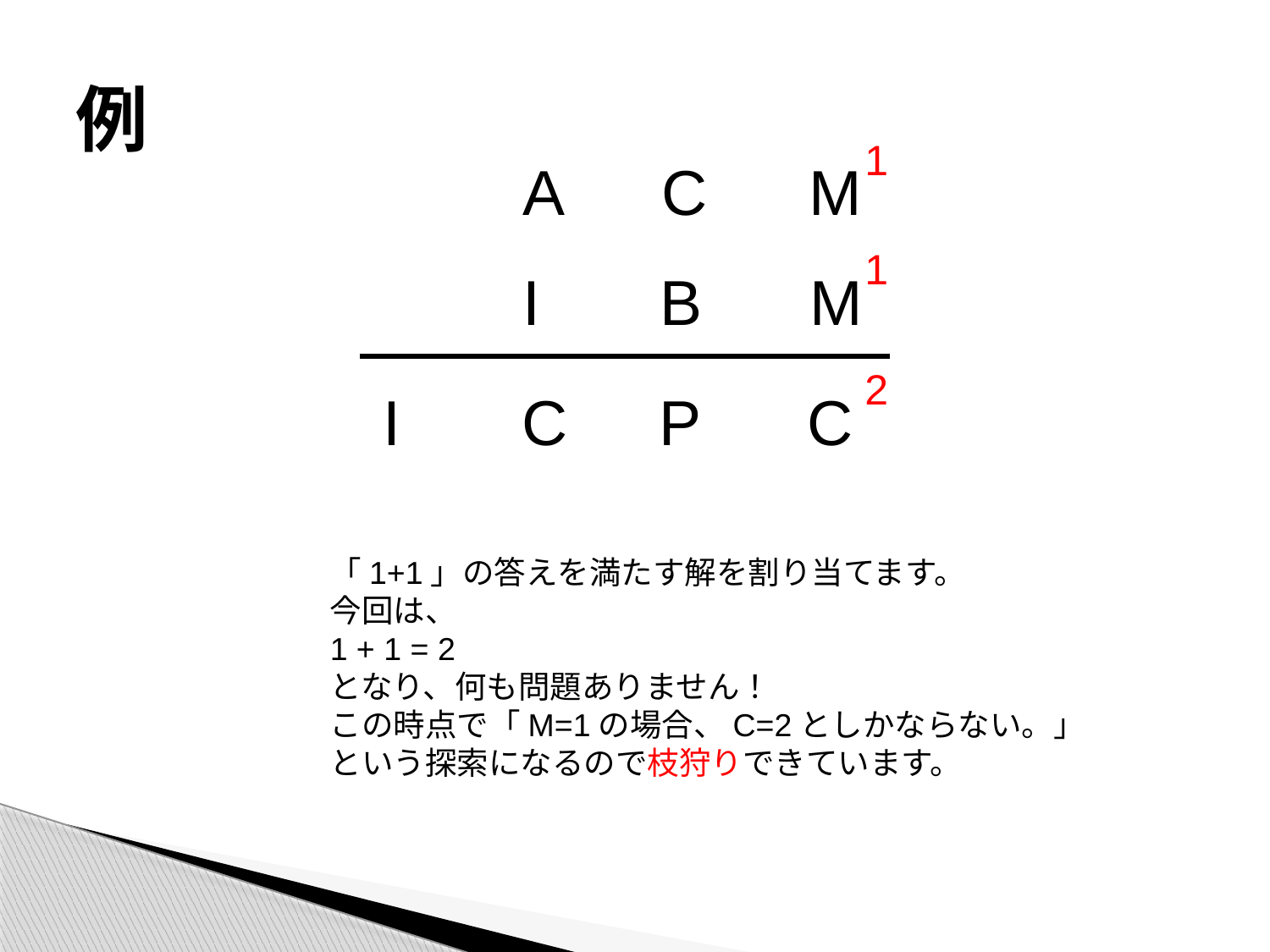

# 例
1
A
C
M
1
I
B
M
2
I
C
P
C
「1+1」の答えを満たす解を割り当てます。
今回は、
1 + 1 = 2
となり、何も問題ありません！
この時点で「M=1の場合、C=2としかならない。」
という探索になるので枝狩りできています。